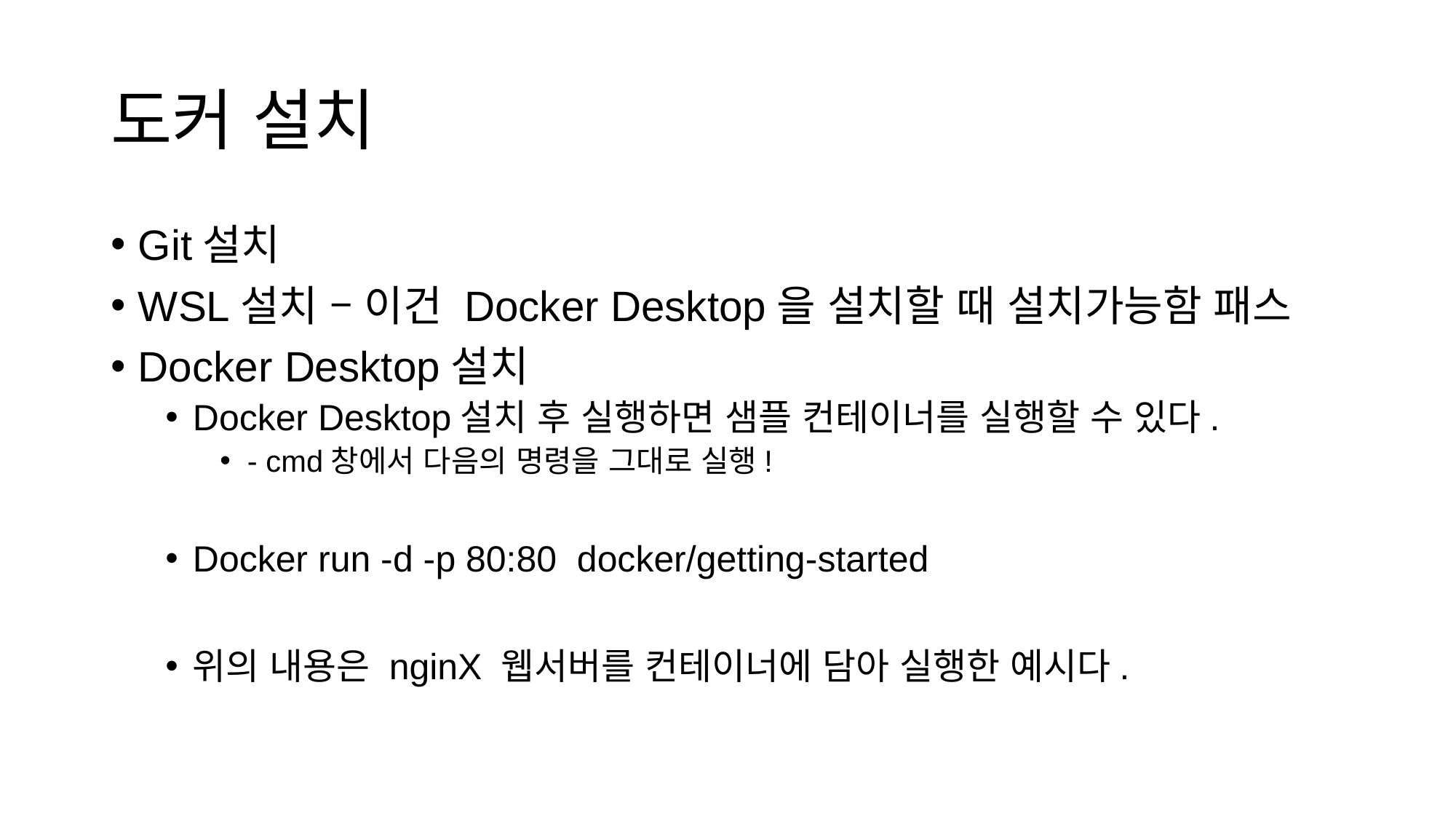

# 도커 설치
Git설치
WSL설치 – 이건 Docker Desktop을 설치할 때 설치가능함 패스
Docker Desktop설치
Docker Desktop설치 후 실행하면 샘플 컨테이너를 실행할 수 있다.
- cmd창에서 다음의 명령을 그대로 실행!

Docker run -d -p 80:80  docker/getting-started

위의 내용은 nginX 웹서버를 컨테이너에 담아 실행한 예시다.